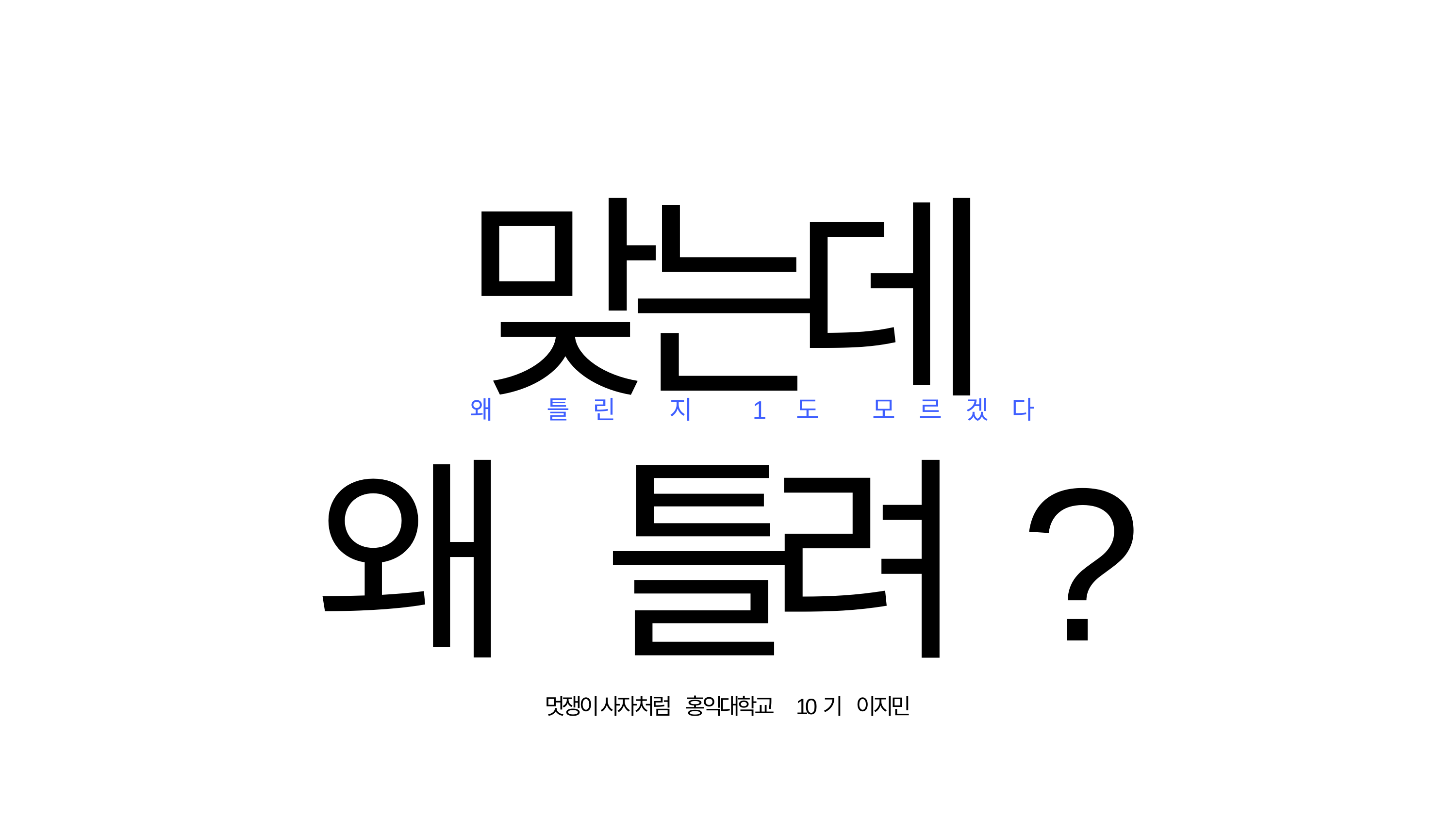

맞는데
왜     틀려?
왜 틀린 지 1도 모르겠다
멋쟁이 사자처럼     홍익대학교     10기     이지민